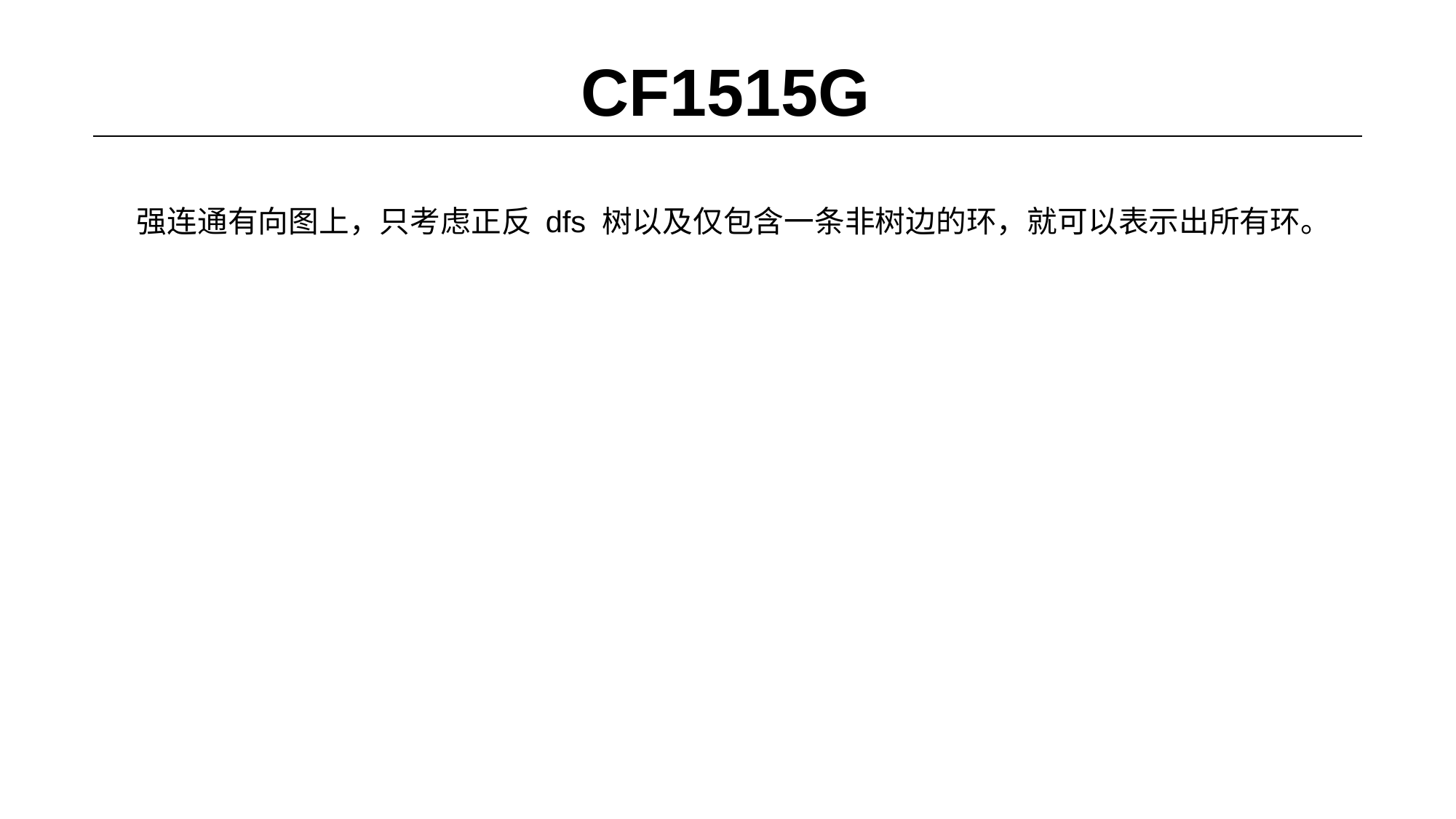

# CF1515G
强连通有向图上，只考虑正反 dfs 树以及仅包含一条非树边的环，就可以表示出所有环。